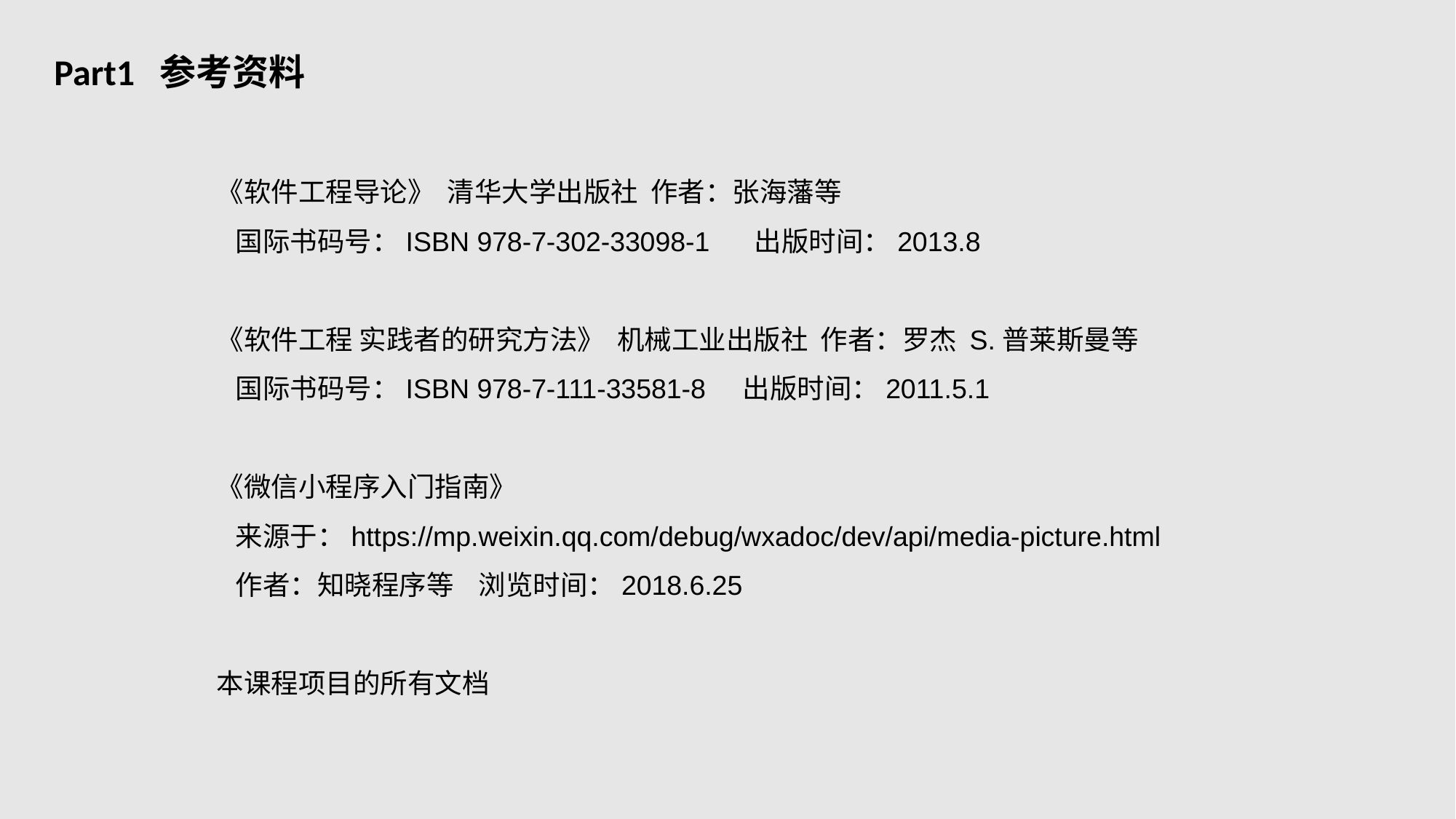

Part1  参考资料
《软件工程导论》  清华大学出版社  作者：张海藩等
  国际书码号：ISBN 978-7-302-33098-1     出版时间：2013.8

《软件工程 实践者的研究方法》  机械工业出版社  作者：罗杰 S.普莱斯曼等
  国际书码号：ISBN 978-7-111-33581-8    出版时间：2011.5.1

《微信小程序入门指南》
  来源于：https://mp.weixin.qq.com/debug/wxadoc/dev/api/media-picture.html
  作者：知晓程序等    浏览时间：2018.6.25

本课程项目的所有文档